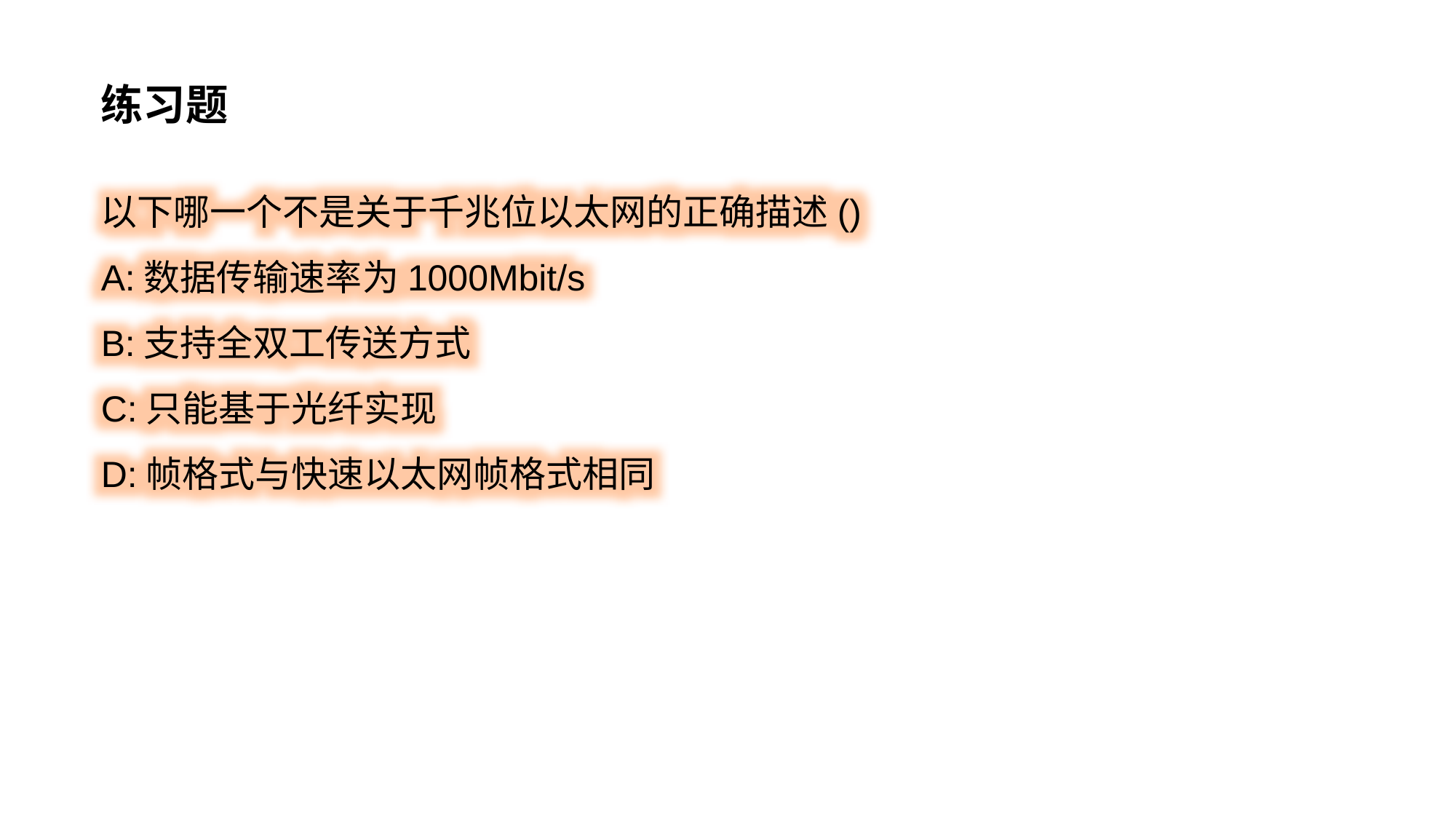

练习题
以下哪一个不是关于千兆位以太网的正确描述()
A:数据传输速率为1000Mbit/s
B:支持全双工传送方式
C:只能基于光纤实现
D:帧格式与快速以太网帧格式相同